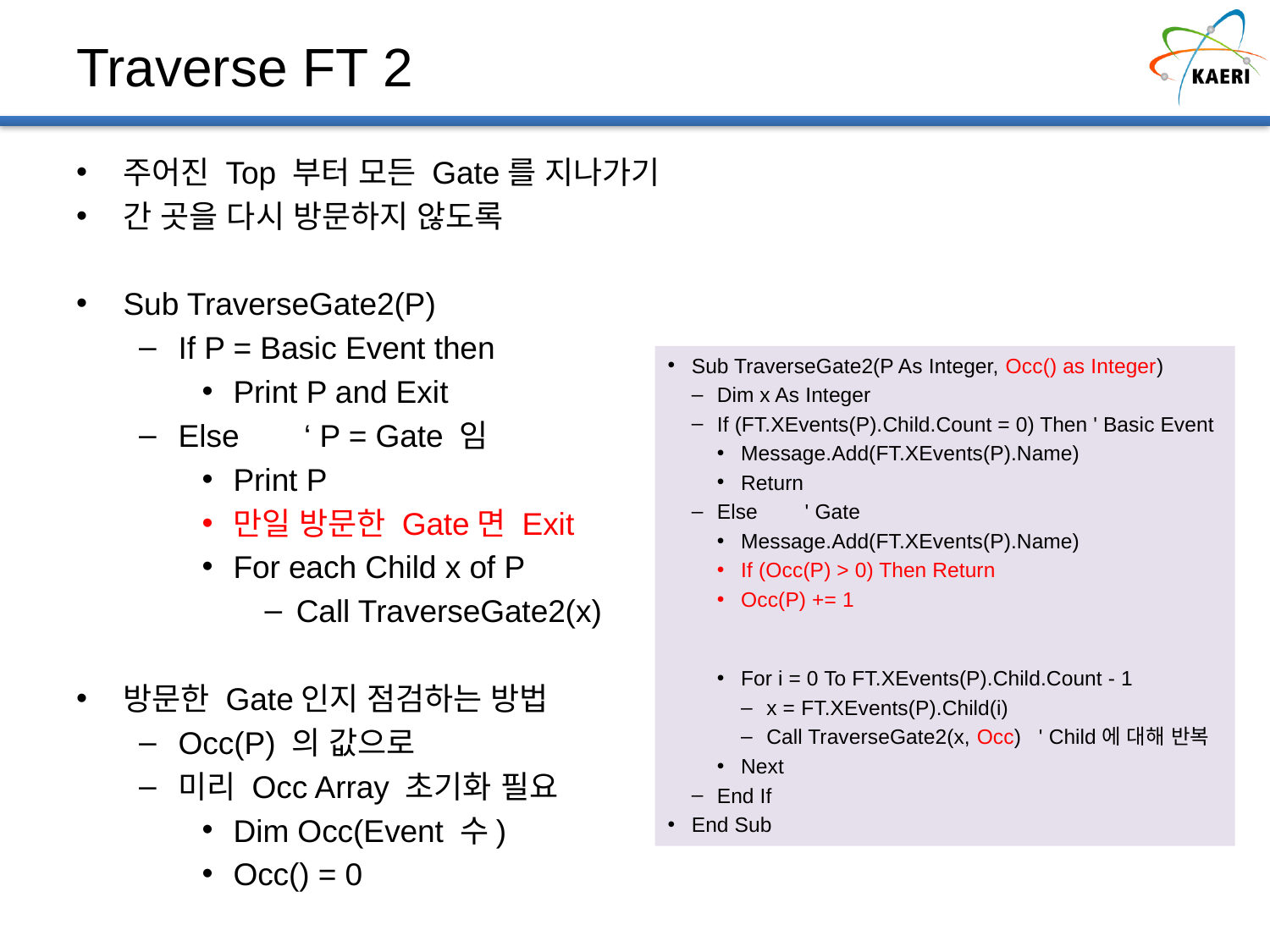

# Traverse FT 2
주어진 Top 부터 모든 Gate를 지나가기
간 곳을 다시 방문하지 않도록

Sub TraverseGate2(P)
If P = Basic Event then
Print P and Exit
Else 	‘ P = Gate 임
Print P
만일 방문한 Gate면 Exit
For each Child x of P
Call TraverseGate2(x)

방문한 Gate인지 점검하는 방법
Occ(P) 의 값으로
미리 Occ Array 초기화 필요
Dim Occ(Event 수)
Occ() = 0
Sub TraverseGate2(P As Integer, Occ() as Integer)
Dim x As Integer
If (FT.XEvents(P).Child.Count = 0) Then ' Basic Event
Message.Add(FT.XEvents(P).Name)
Return
Else        ' Gate
Message.Add(FT.XEvents(P).Name)
If (Occ(P) > 0) Then Return
Occ(P) += 1

For i = 0 To FT.XEvents(P).Child.Count - 1
x = FT.XEvents(P).Child(i)
Call TraverseGate2(x, Occ)   ' Child에 대해 반복
Next
End If
End Sub